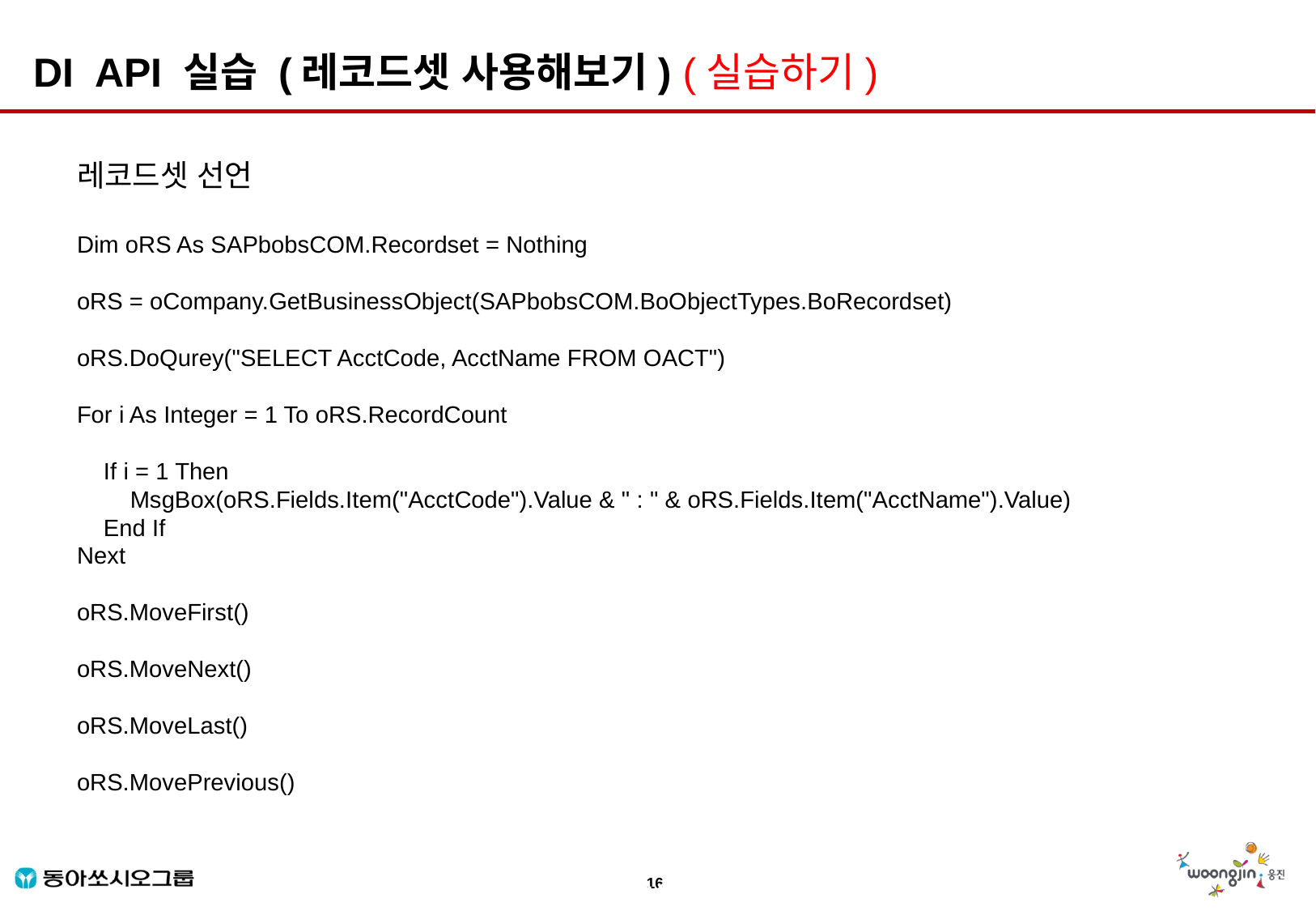

DI  API 실습 (레코드셋 사용해보기) (실습하기)

레코드셋 선언

Dim oRS As SAPbobsCOM.Recordset = Nothing

oRS = oCompany.GetBusinessObject(SAPbobsCOM.BoObjectTypes.BoRecordset)

oRS.DoQurey("SELECT AcctCode, AcctName FROM OACT")

For i As Integer = 1 To oRS.RecordCount

    If i = 1 Then
        MsgBox(oRS.Fields.Item("AcctCode").Value & " : " & oRS.Fields.Item("AcctName").Value)
    End If
Next

oRS.MoveFirst()

oRS.MoveNext()

oRS.MoveLast()

oRS.MovePrevious()